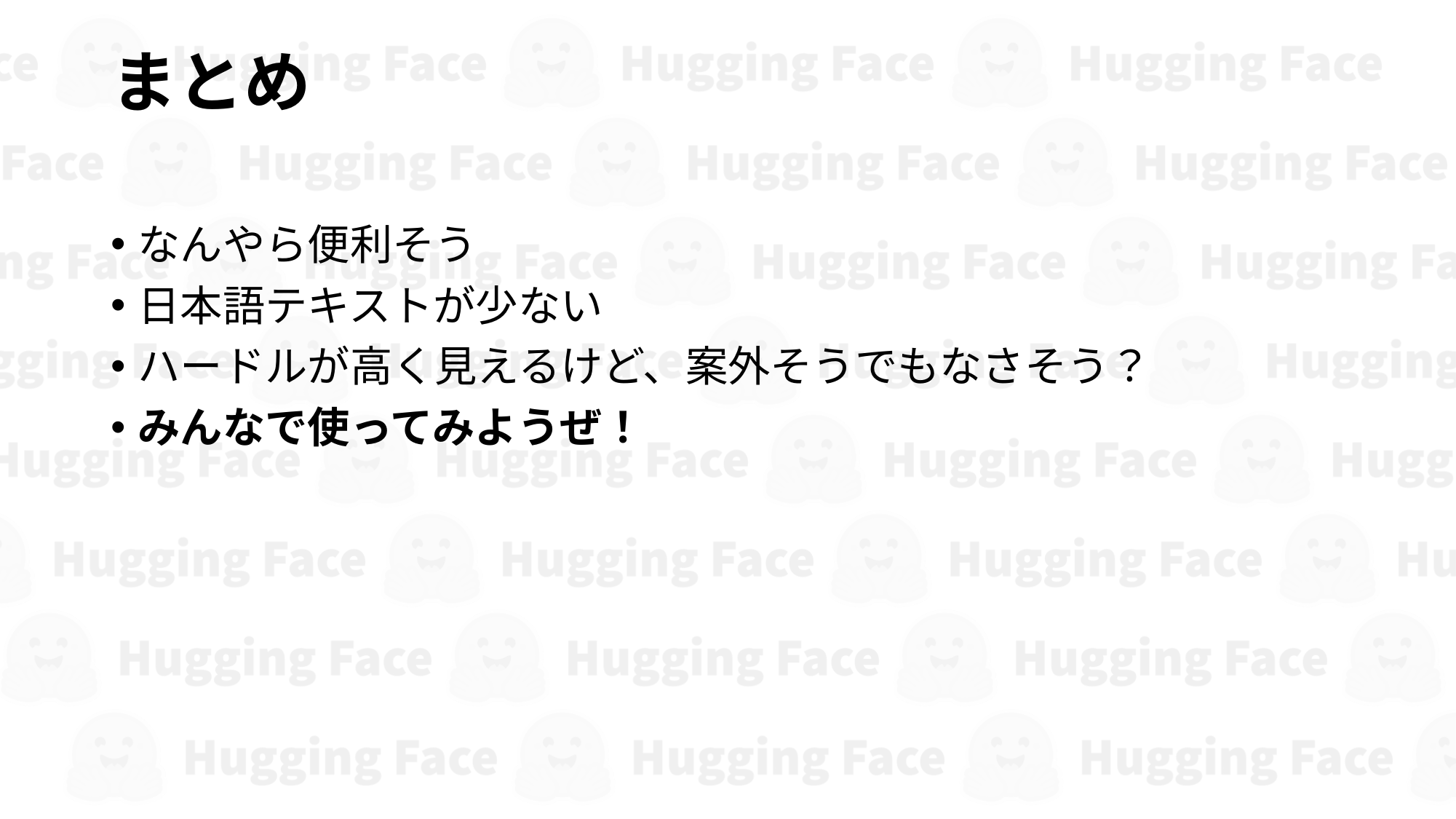

# まとめ
なんやら便利そう
日本語テキストが少ない
ハードルが高く見えるけど、案外そうでもなさそう？
みんなで使ってみようぜ！